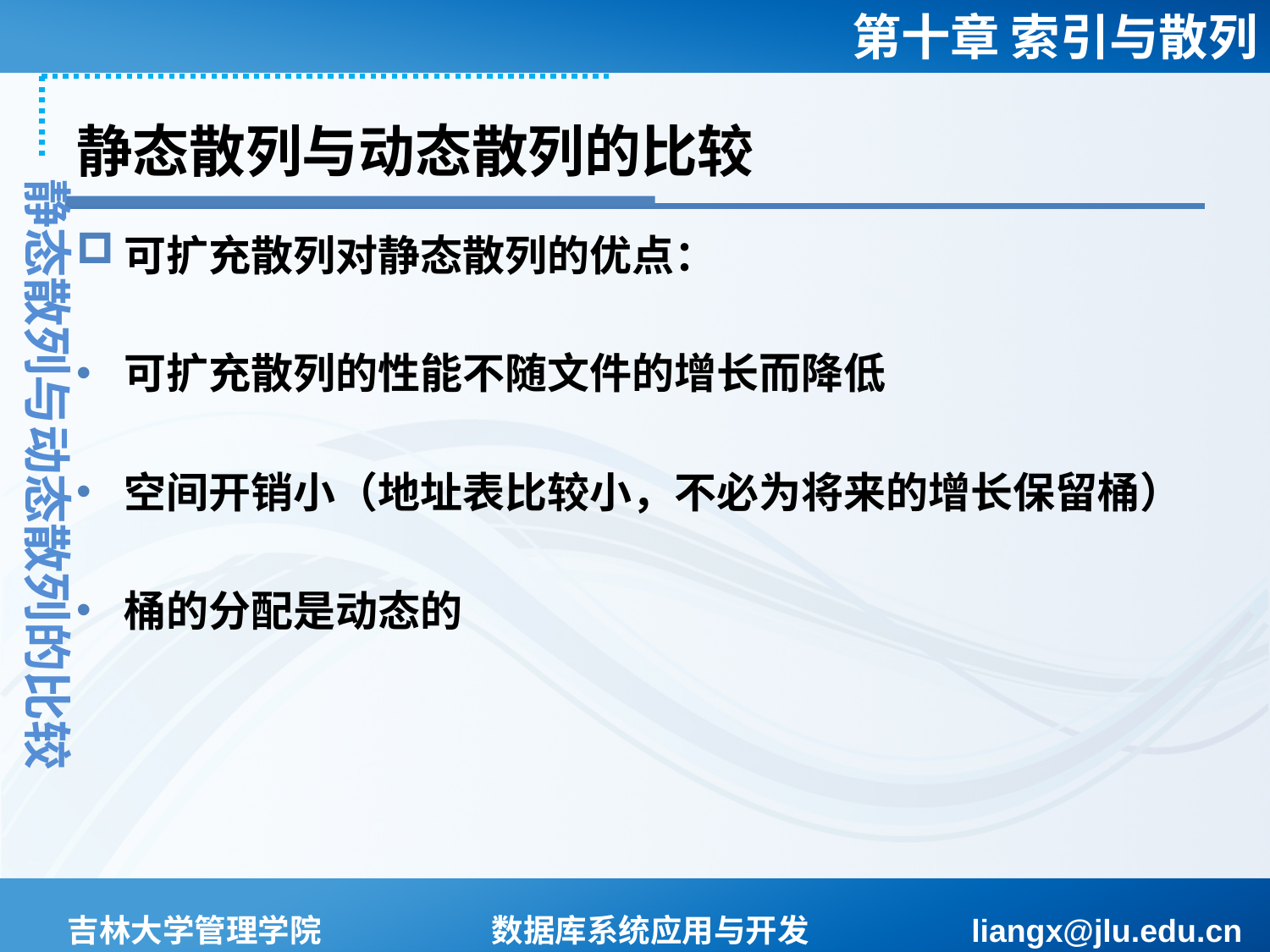

# 静态散列与动态散列的比较
静态散列与动态散列的比较

可扩充散列对静态散列的优点：

可扩充散列的性能不随文件的增长而降低

空间开销小（地址表比较小，不必为将来的增长保留桶）

桶的分配是动态的